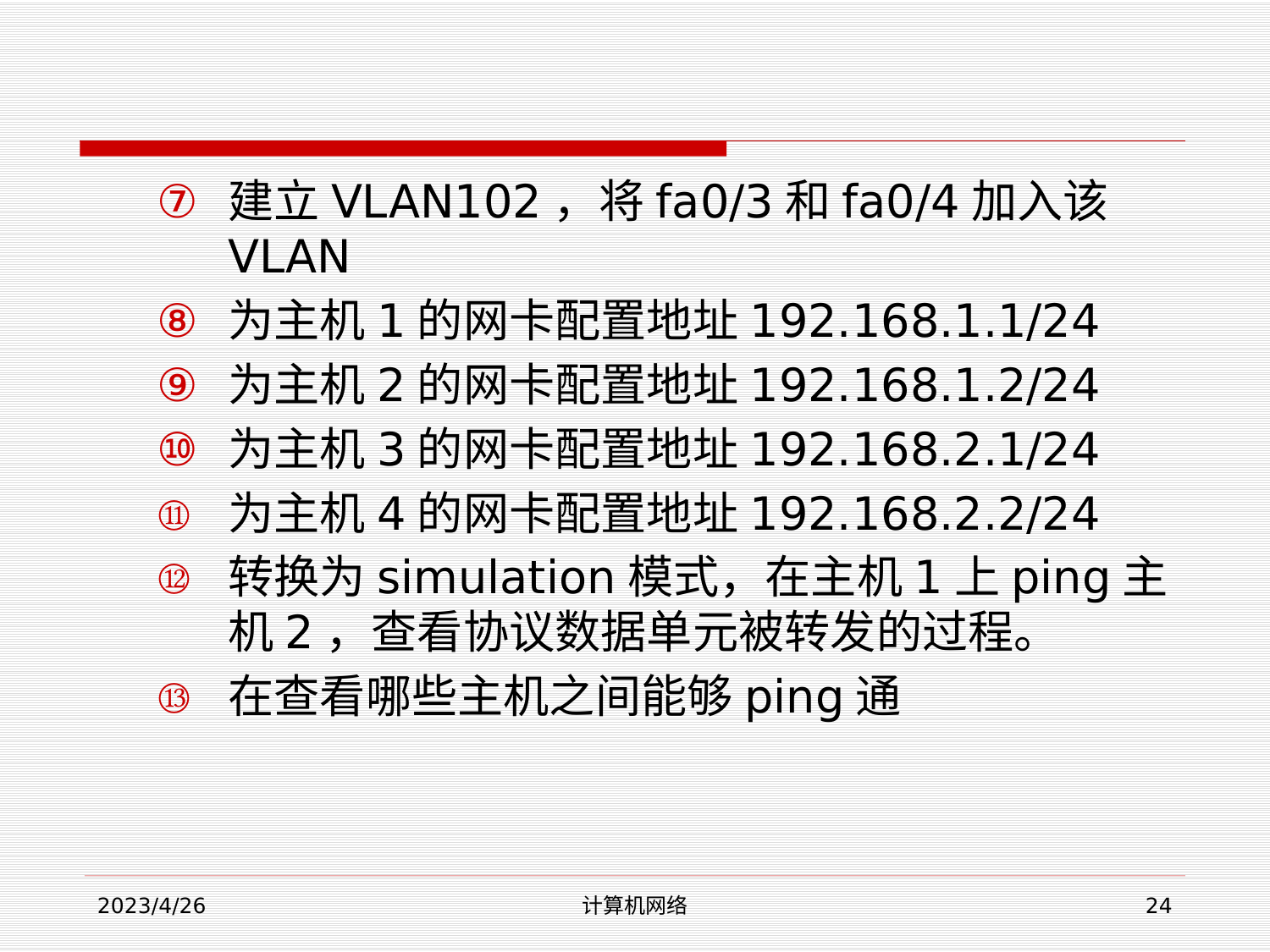

#
建立VLAN102，将fa0/3和fa0/4加入该VLAN
为主机1的网卡配置地址192.168.1.1/24
为主机2的网卡配置地址192.168.1.2/24
为主机3的网卡配置地址192.168.2.1/24
为主机4的网卡配置地址192.168.2.2/24
转换为simulation模式，在主机1上ping主机2，查看协议数据单元被转发的过程。
在查看哪些主机之间能够ping通

2023/4/26
计算机网络
24